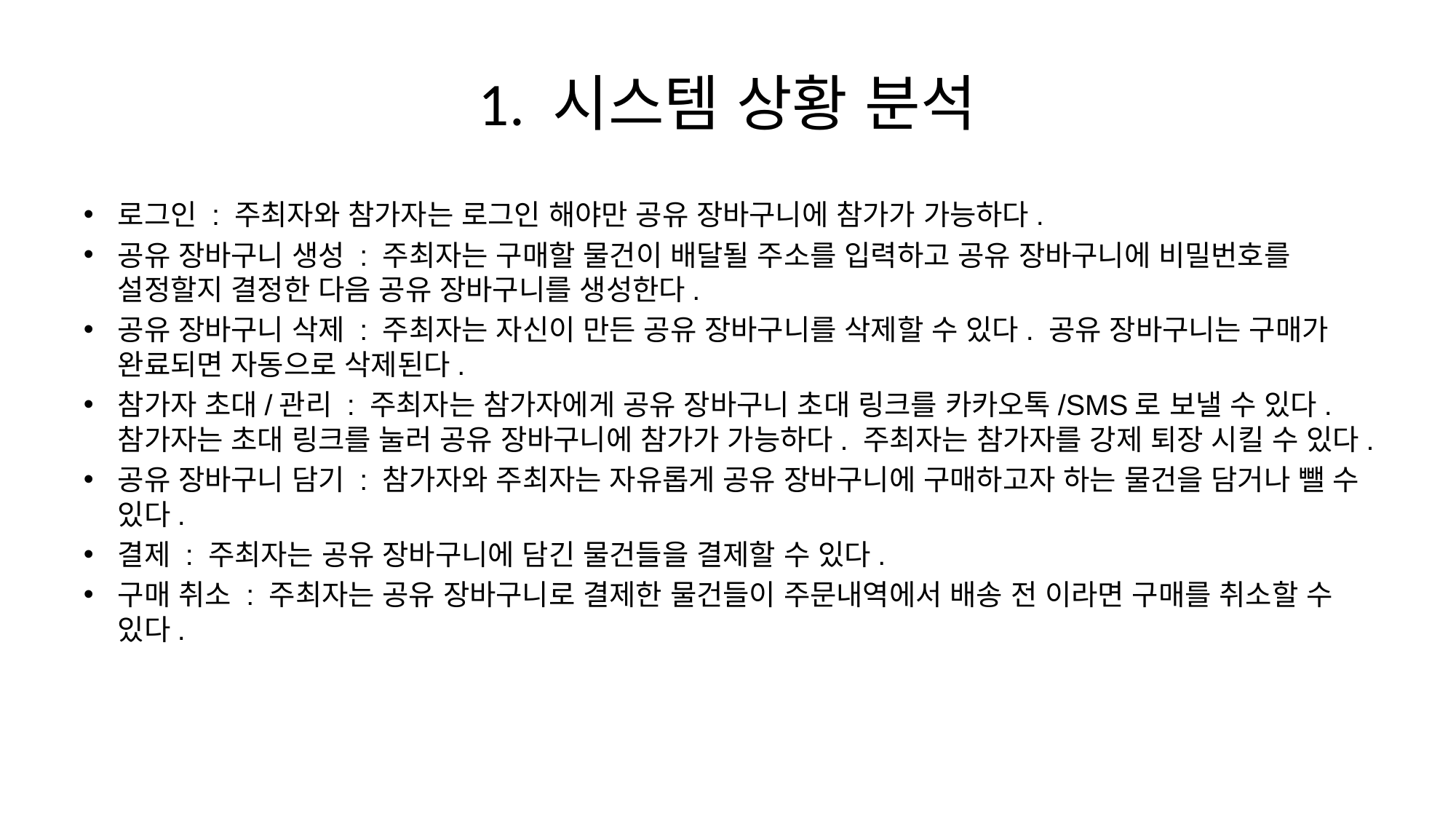

# 1. 시스템 상황 분석
로그인 : 주최자와 참가자는 로그인 해야만 공유 장바구니에 참가가 가능하다.
공유 장바구니 생성 : 주최자는 구매할 물건이 배달될 주소를 입력하고 공유 장바구니에 비밀번호를 설정할지 결정한 다음 공유 장바구니를 생성한다.
공유 장바구니 삭제 : 주최자는 자신이 만든 공유 장바구니를 삭제할 수 있다. 공유 장바구니는 구매가 완료되면 자동으로 삭제된다.
참가자 초대/관리 : 주최자는 참가자에게 공유 장바구니 초대 링크를 카카오톡/SMS로 보낼 수 있다. 참가자는 초대 링크를 눌러 공유 장바구니에 참가가 가능하다. 주최자는 참가자를 강제 퇴장 시킬 수 있다.
공유 장바구니 담기 : 참가자와 주최자는 자유롭게 공유 장바구니에 구매하고자 하는 물건을 담거나 뺄 수 있다.
결제 : 주최자는 공유 장바구니에 담긴 물건들을 결제할 수 있다.
구매 취소 : 주최자는 공유 장바구니로 결제한 물건들이 주문내역에서 배송 전 이라면 구매를 취소할 수 있다.